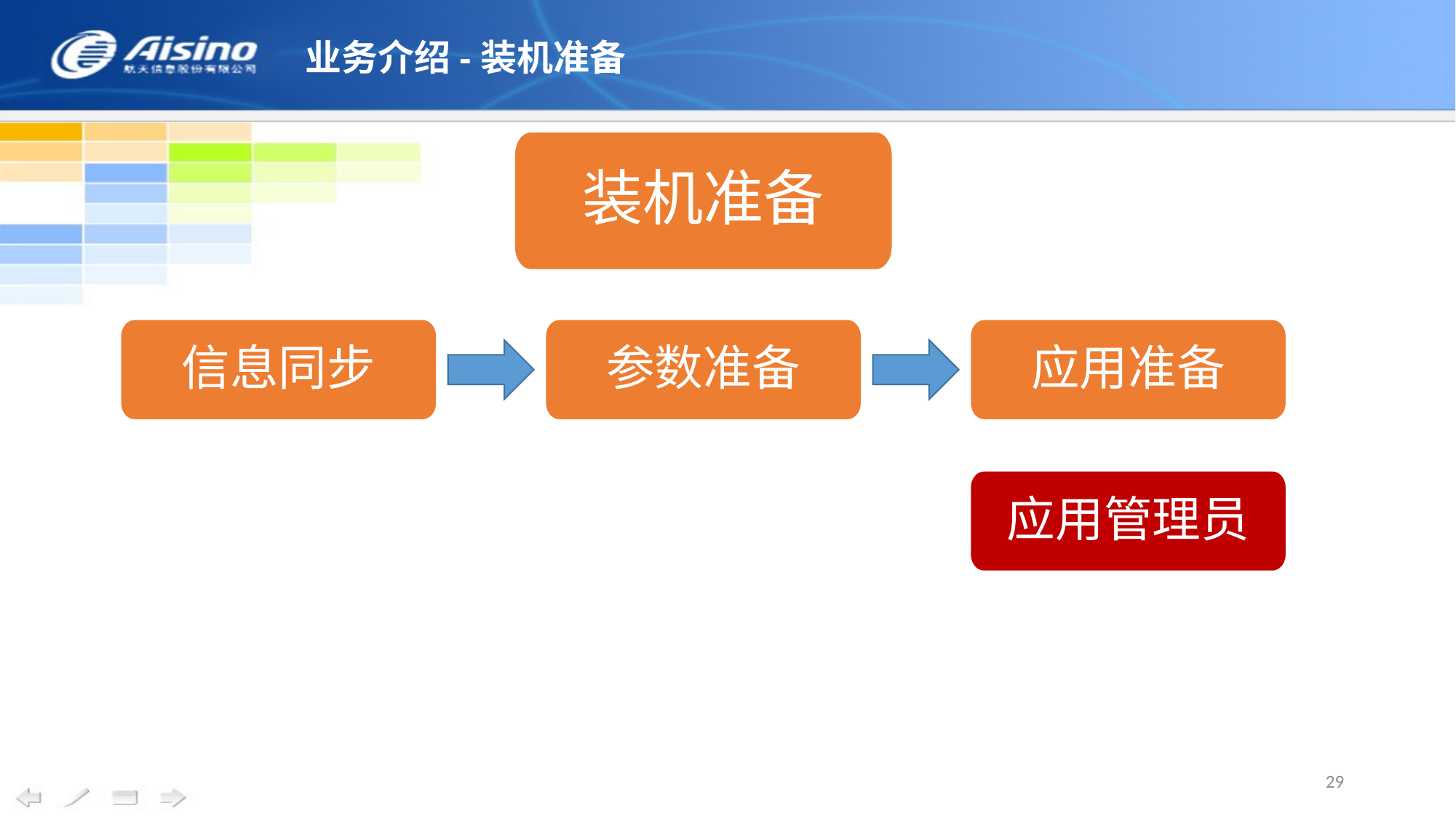

业务介绍-装机准备
装机准备
信息同步
参数准备
应用准备

应用管理员
29